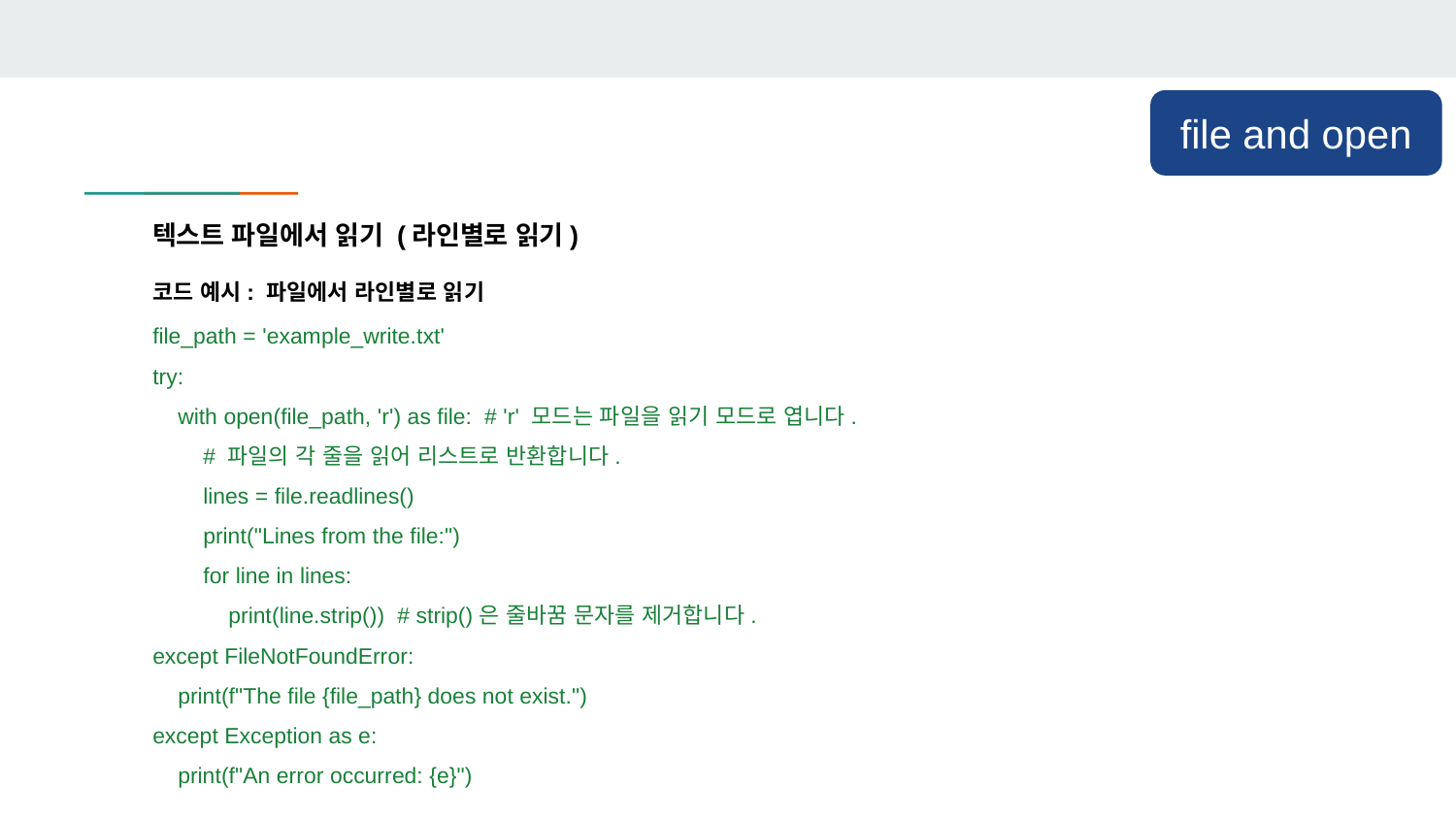

file and open
텍스트 파일에서 읽기 (라인별로 읽기)
코드 예시: 파일에서 라인별로 읽기
file_path = 'example_write.txt'
try:
    with open(file_path, 'r') as file:  # 'r' 모드는 파일을 읽기 모드로 엽니다.
        # 파일의 각 줄을 읽어 리스트로 반환합니다.
        lines = file.readlines()
        print("Lines from the file:")
        for line in lines:
            print(line.strip())  # strip()은 줄바꿈 문자를 제거합니다.
except FileNotFoundError:
    print(f"The file {file_path} does not exist.")
except Exception as e:
    print(f"An error occurred: {e}")